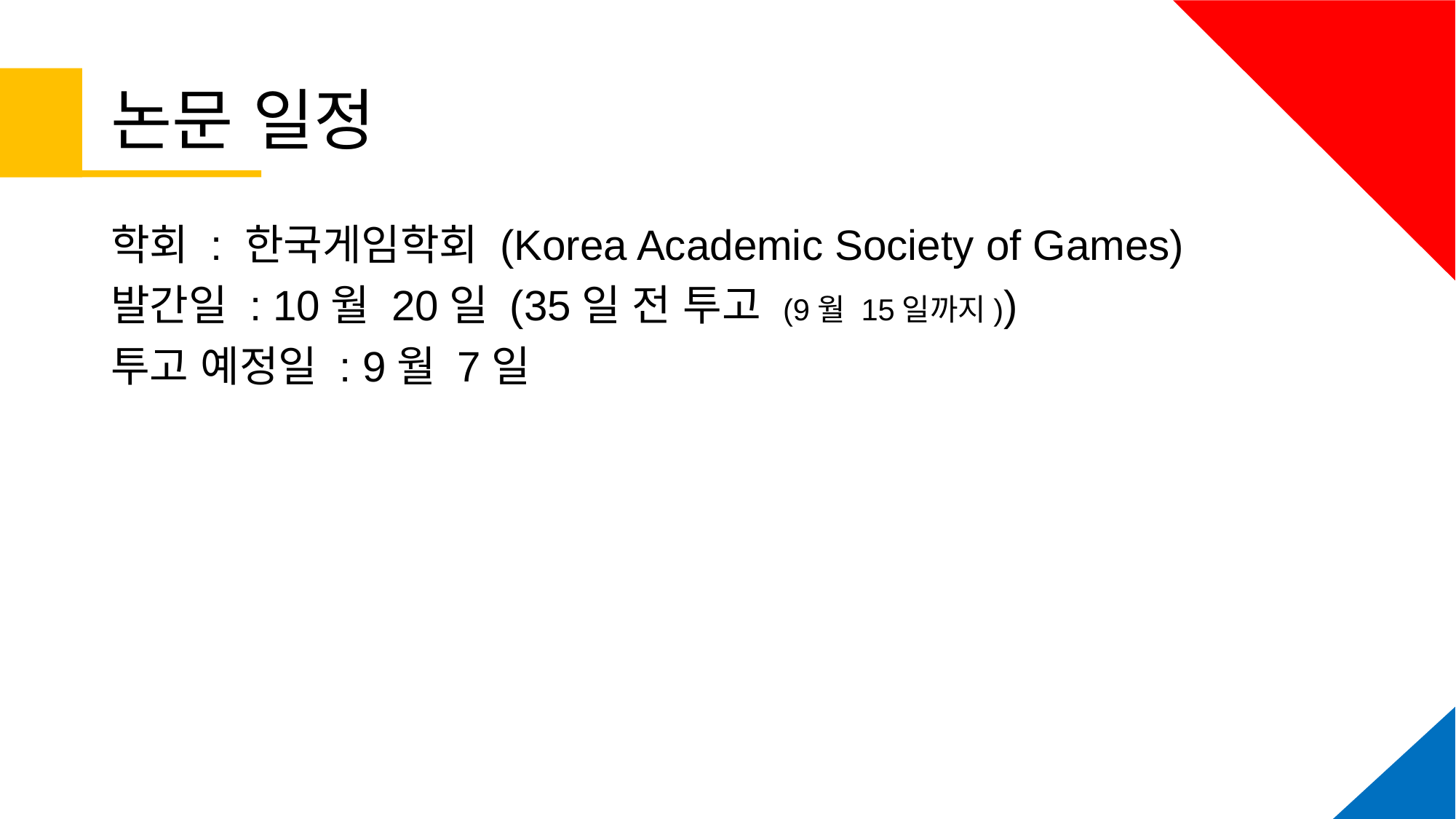

# 논문 일정

학회 : 한국게임학회 (Korea Academic Society of Games)
발간일 : 10월 20일 (35일 전 투고 (9월 15일까지))
투고 예정일 : 9월 7일